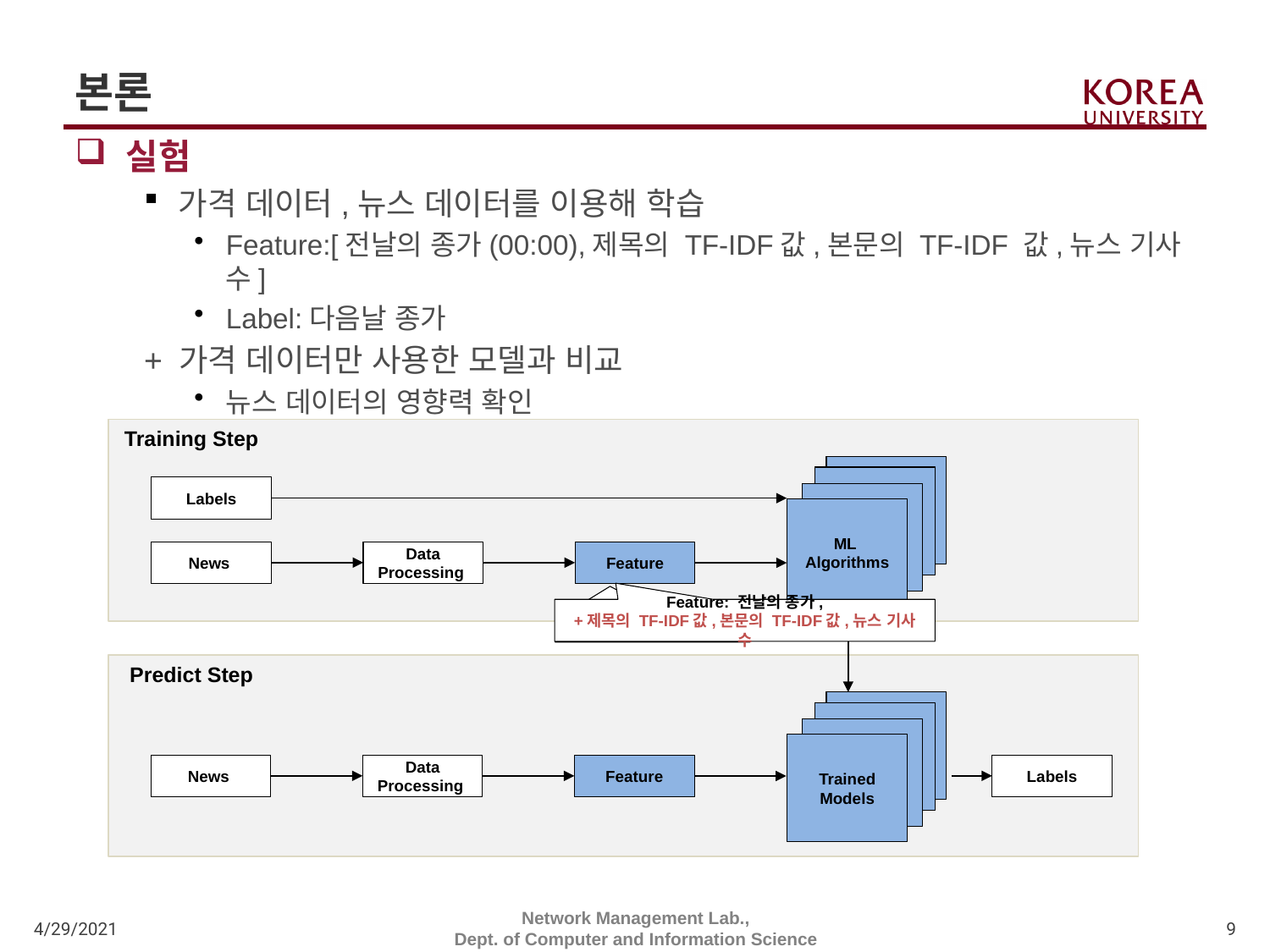

# 본론
실험
가격 데이터,뉴스 데이터를 이용해 학습
Feature:[전날의 종가(00:00),제목의 TF-IDF값,본문의 TF-IDF 값,뉴스 기사 수]
Label:다음날 종가
+ 가격 데이터만 사용한 모델과 비교
뉴스 데이터의 영향력 확인

Training Step
ML
Algorithm
ML
Algorithm
Labels
ML
Algorithm
ML
Algorithms
News
Data Processing
Feature
Feature: 전날의 종가,
+제목의 TF-IDF값,본문의 TF-IDF값,뉴스 기사 수
Feature: 전날의 종가

Predict Step
ML
Algorithm
ML
Algorithm
ML
Algorithm
Trained
Models
News
Data Processing
Feature
Labels
4/29/2021
Network Management Lab.,
Dept. of Computer and Information Science
9